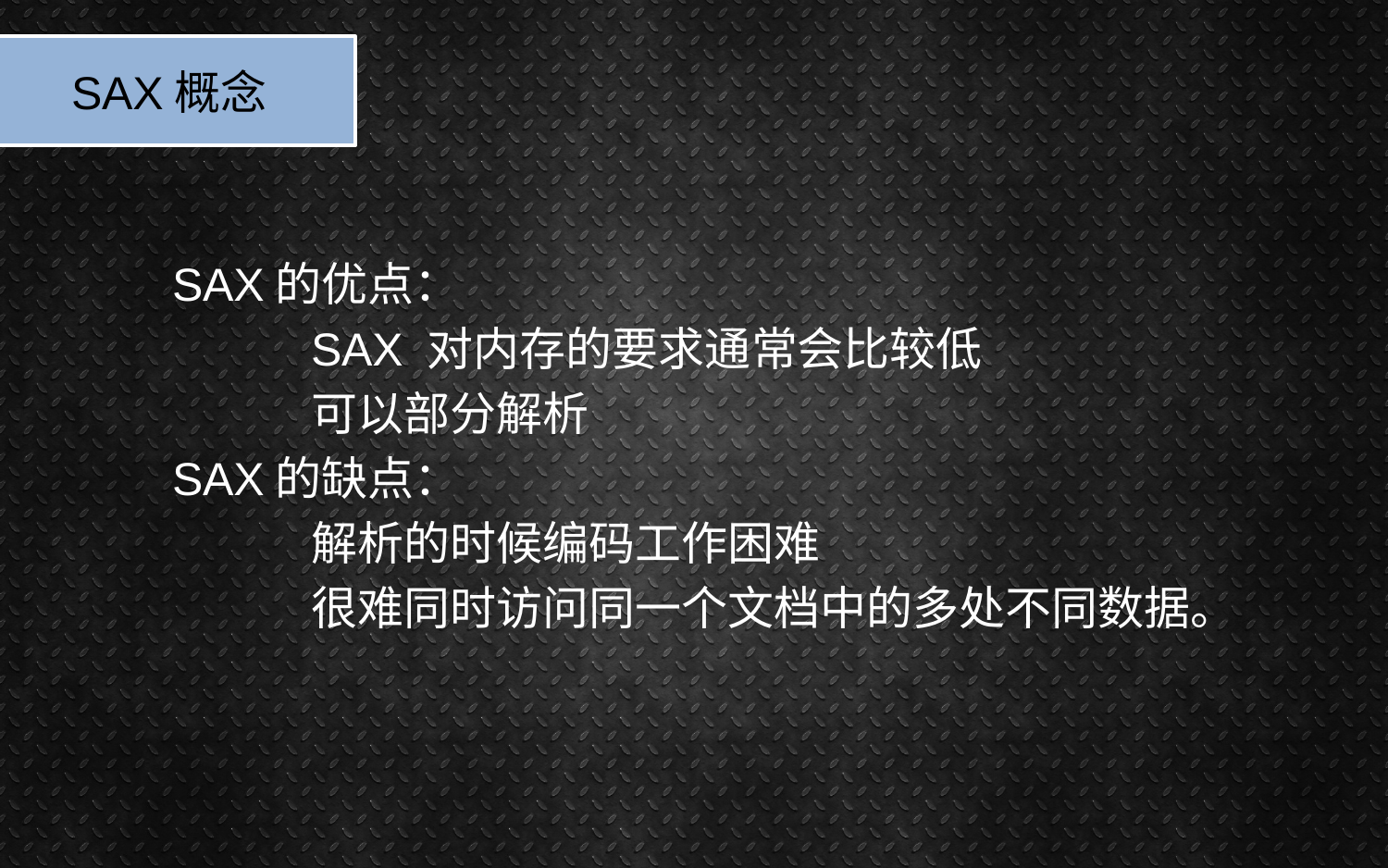

SAX概念
SAX的优点：
SAX 对内存的要求通常会比较低
可以部分解析
SAX的缺点：
解析的时候编码工作困难
很难同时访问同一个文档中的多处不同数据。